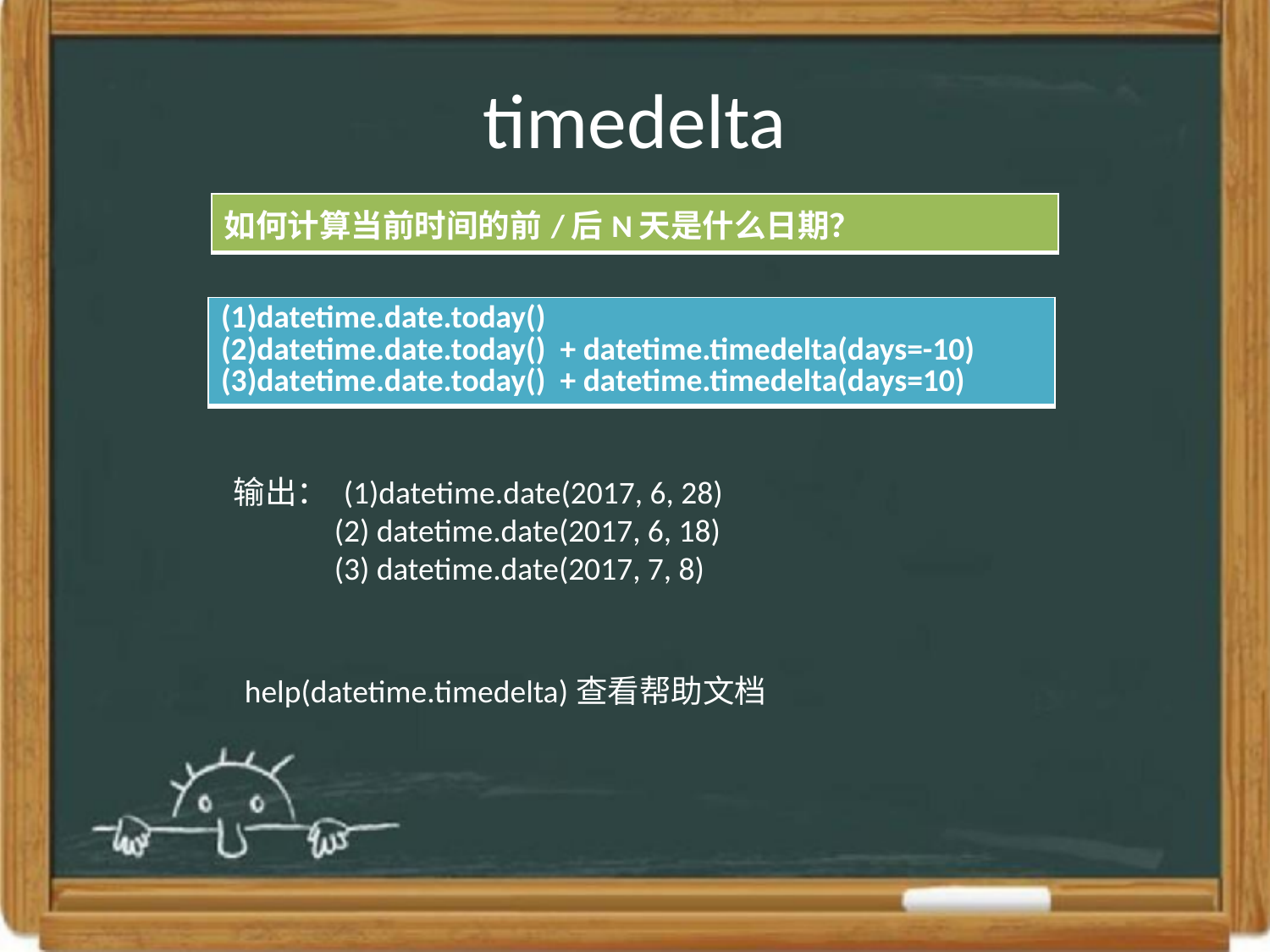

# timedelta
| 如何计算当前时间的前/后N天是什么日期？ |
| --- |
| (1)datetime.date.today() (2)datetime.date.today() + datetime.timedelta(days=-10) (3)datetime.date.today() + datetime.timedelta(days=10) |
| --- |
输出： (1)datetime.date(2017, 6, 28)
              (2) datetime.date(2017, 6, 18)
              (3) datetime.date(2017, 7, 8)
  help(datetime.timedelta)查看帮助文档